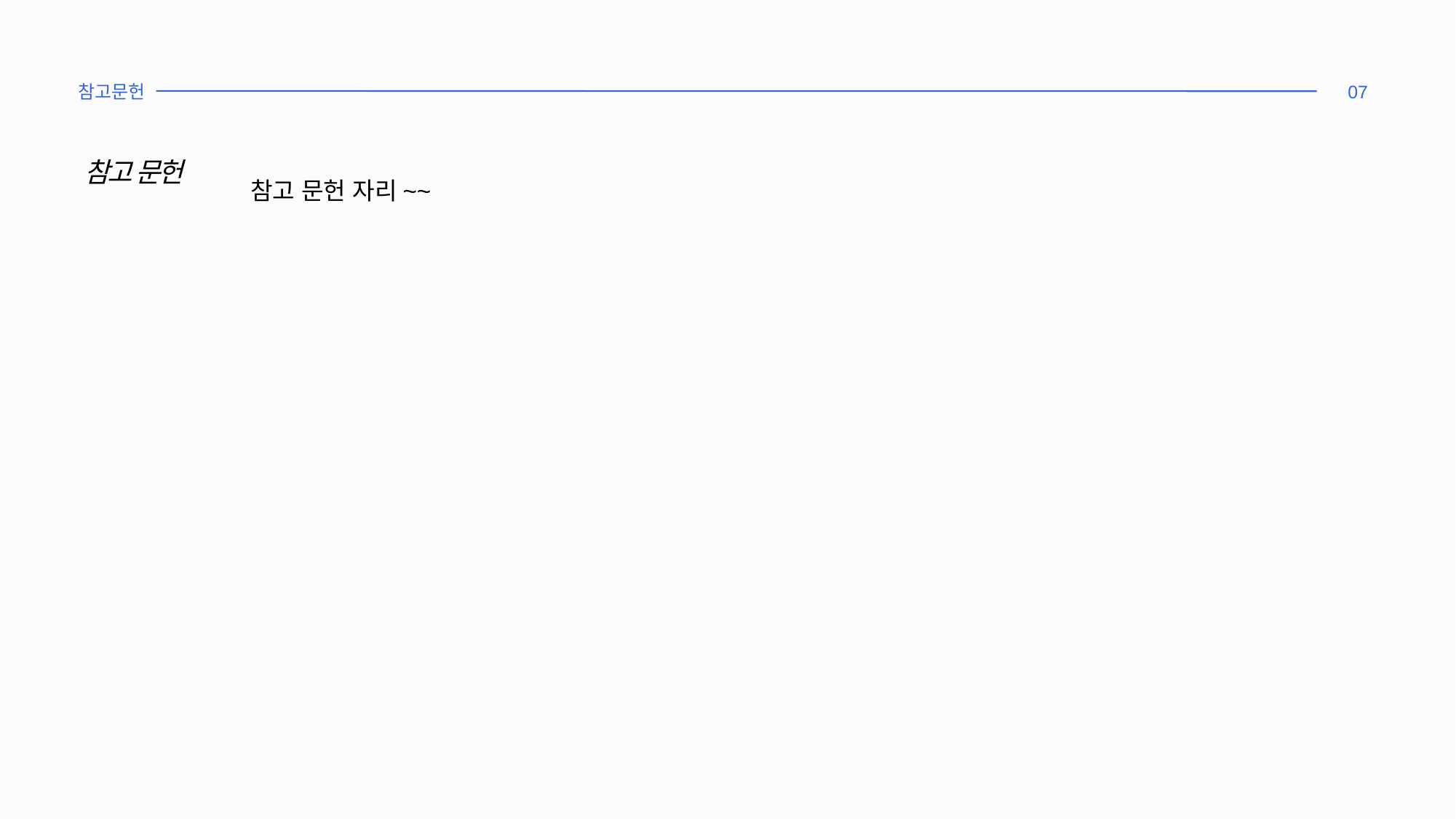

참고문헌
07
참고 문헌

참고 문헌 자리~~